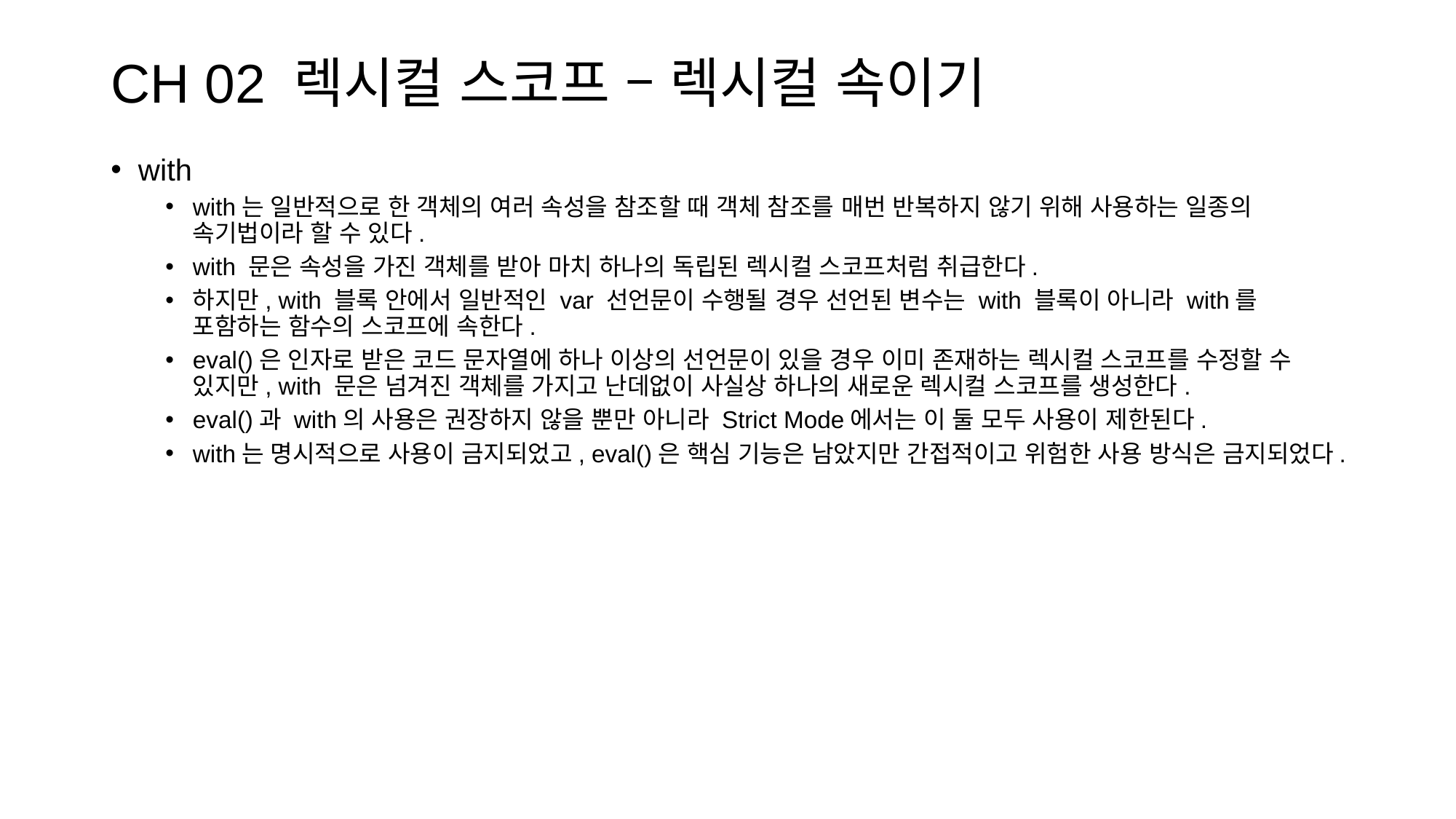

# CH 02 렉시컬 스코프 – 렉시컬 속이기
with
with는 일반적으로 한 객체의 여러 속성을 참조할 때 객체 참조를 매번 반복하지 않기 위해 사용하는 일종의 속기법이라 할 수 있다.
with 문은 속성을 가진 객체를 받아 마치 하나의 독립된 렉시컬 스코프처럼 취급한다.
하지만, with 블록 안에서 일반적인 var 선언문이 수행될 경우 선언된 변수는 with 블록이 아니라 with를 포함하는 함수의 스코프에 속한다.
eval()은 인자로 받은 코드 문자열에 하나 이상의 선언문이 있을 경우 이미 존재하는 렉시컬 스코프를 수정할 수 있지만, with 문은 넘겨진 객체를 가지고 난데없이 사실상 하나의 새로운 렉시컬 스코프를 생성한다.
eval()과 with의 사용은 권장하지 않을 뿐만 아니라 Strict Mode에서는 이 둘 모두 사용이 제한된다.
with는 명시적으로 사용이 금지되었고, eval()은 핵심 기능은 남았지만 간접적이고 위험한 사용 방식은 금지되었다.